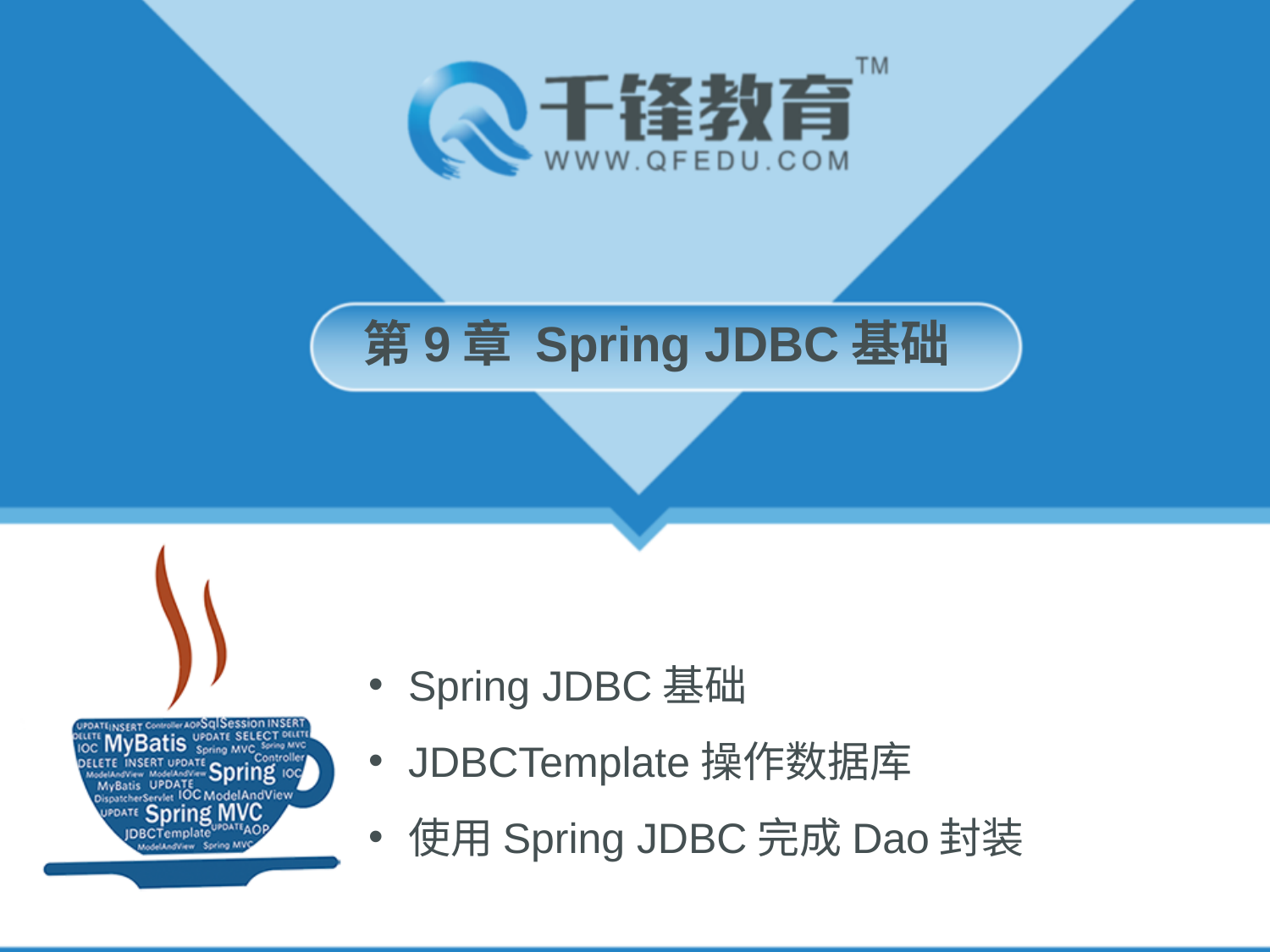

第9章 Spring JDBC基础
Spring JDBC基础
JDBCTemplate操作数据库
使用Spring JDBC完成Dao封装